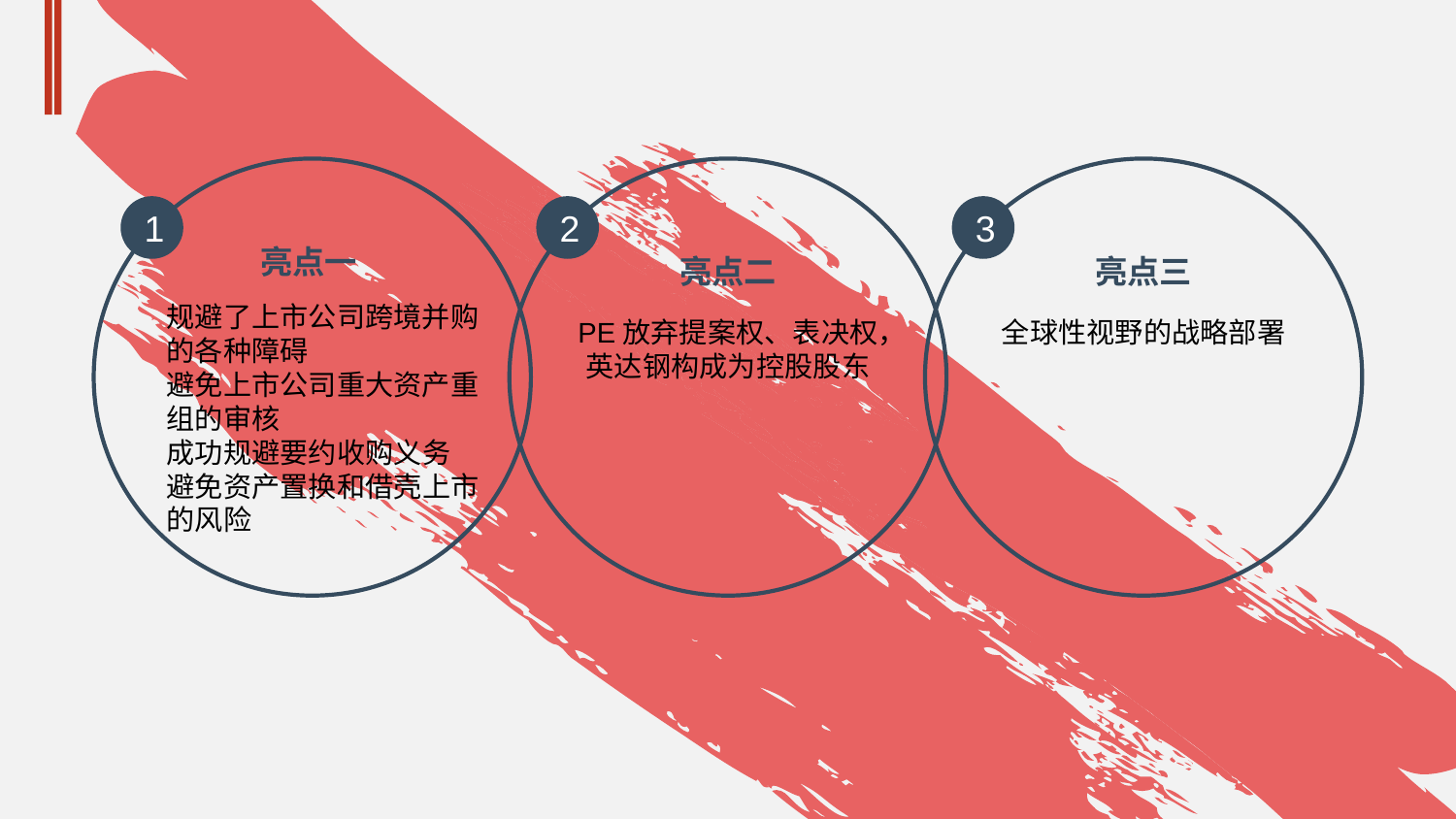

1
2
3
亮点一
亮点二
亮点三
规避了上市公司跨境并购的各种障碍
避免上市公司重大资产重组的审核
成功规避要约收购义务
避免资产置换和借壳上市的风险
PE放弃提案权、表决权，英达钢构成为控股股东
全球性视野的战略部署